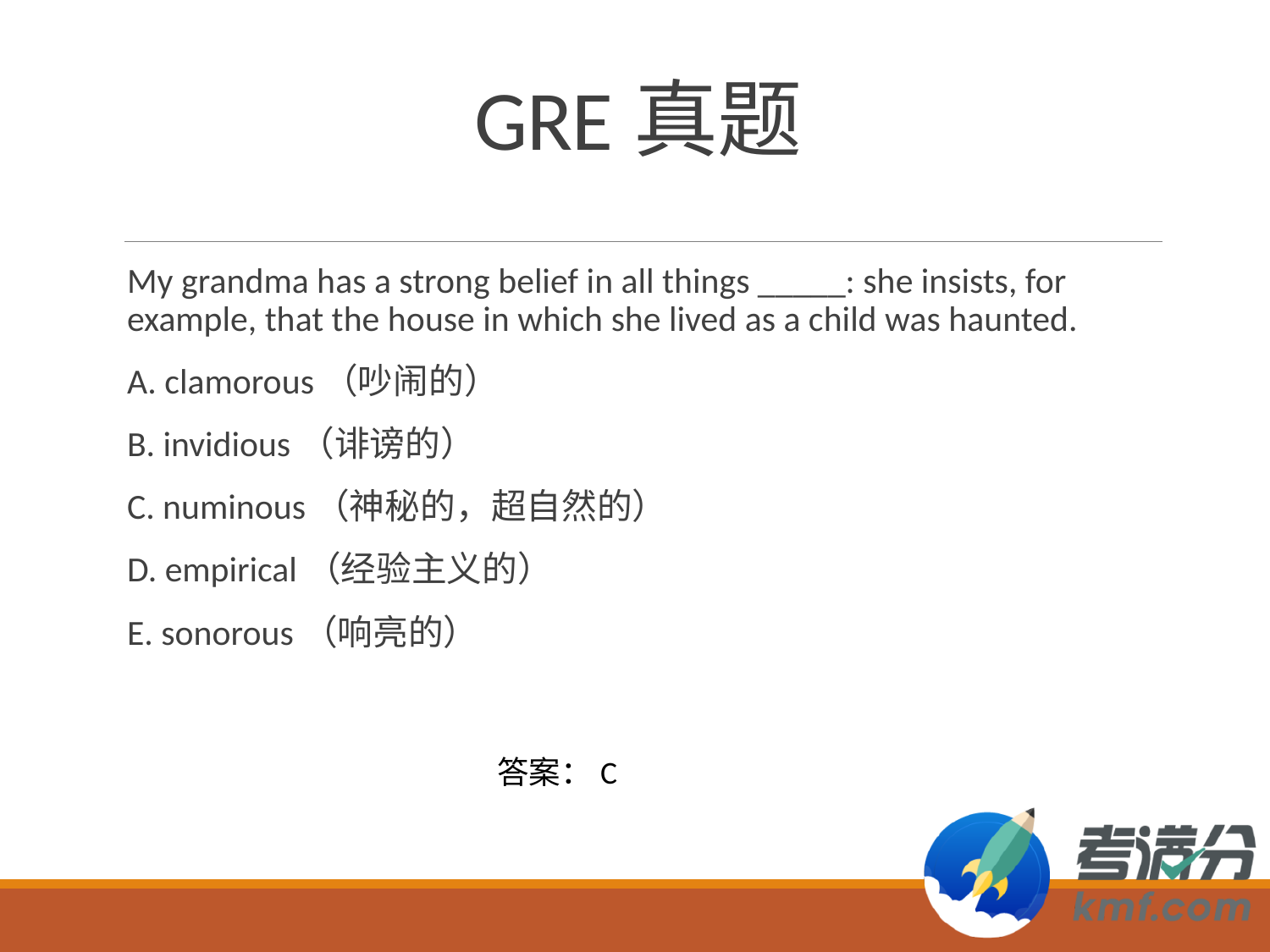

# GRE真题
My grandma has a strong belief in all things _____: she insists, for example, that the house in which she lived as a child was haunted.
A. clamorous（吵闹的）
B. invidious（诽谤的）
C. numinous（神秘的，超自然的）
D. empirical（经验主义的）
E. sonorous（响亮的）
答案：C